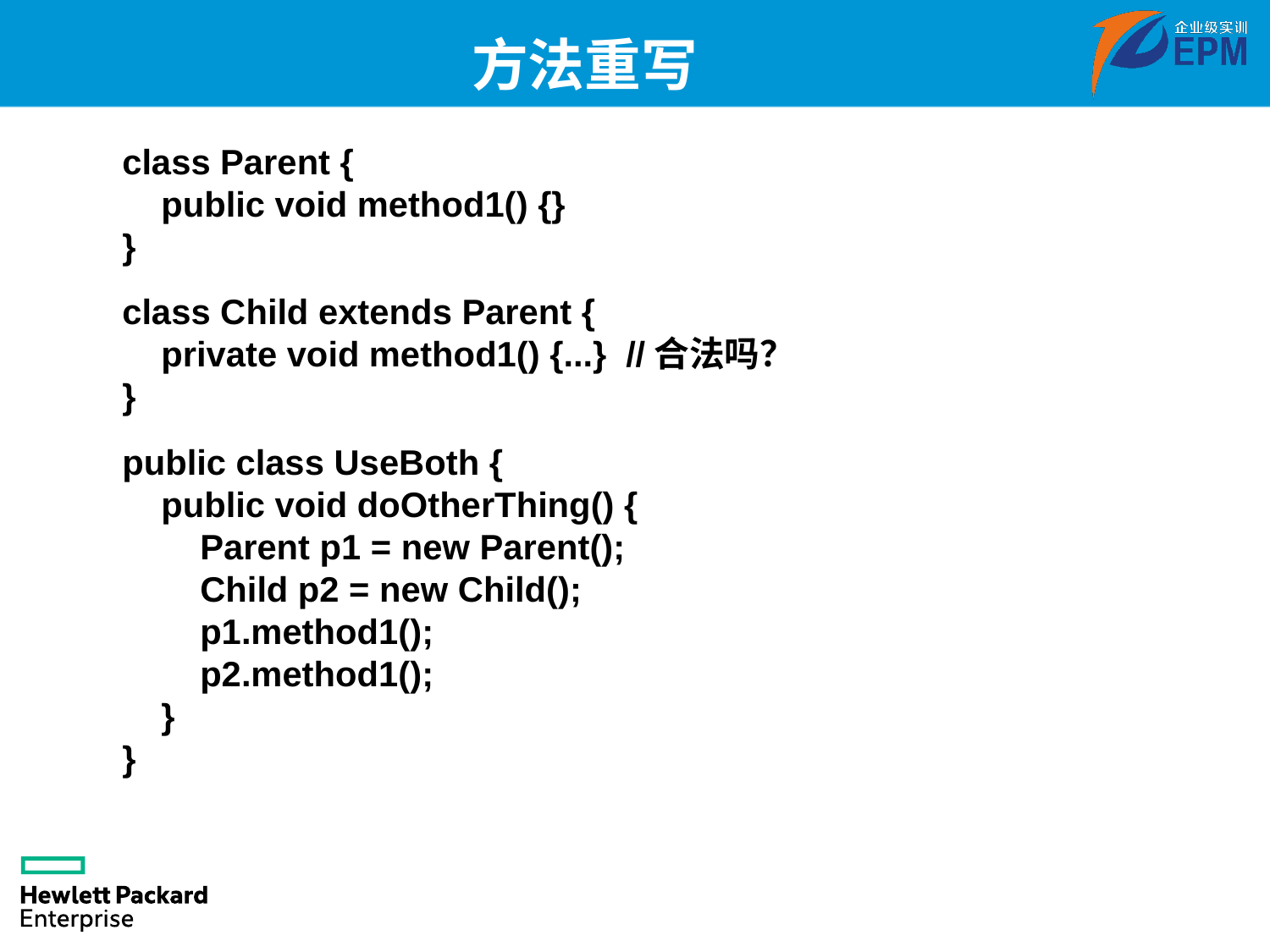

# 方法重写
class Parent {
    public void method1() {}
}

class Child extends Parent {
    private void method1() {...}  //合法吗？
}

public class UseBoth {
    public void doOtherThing() {
        Parent p1 = new Parent();
        Child p2 = new Child();
        p1.method1();
        p2.method1();
    }
}